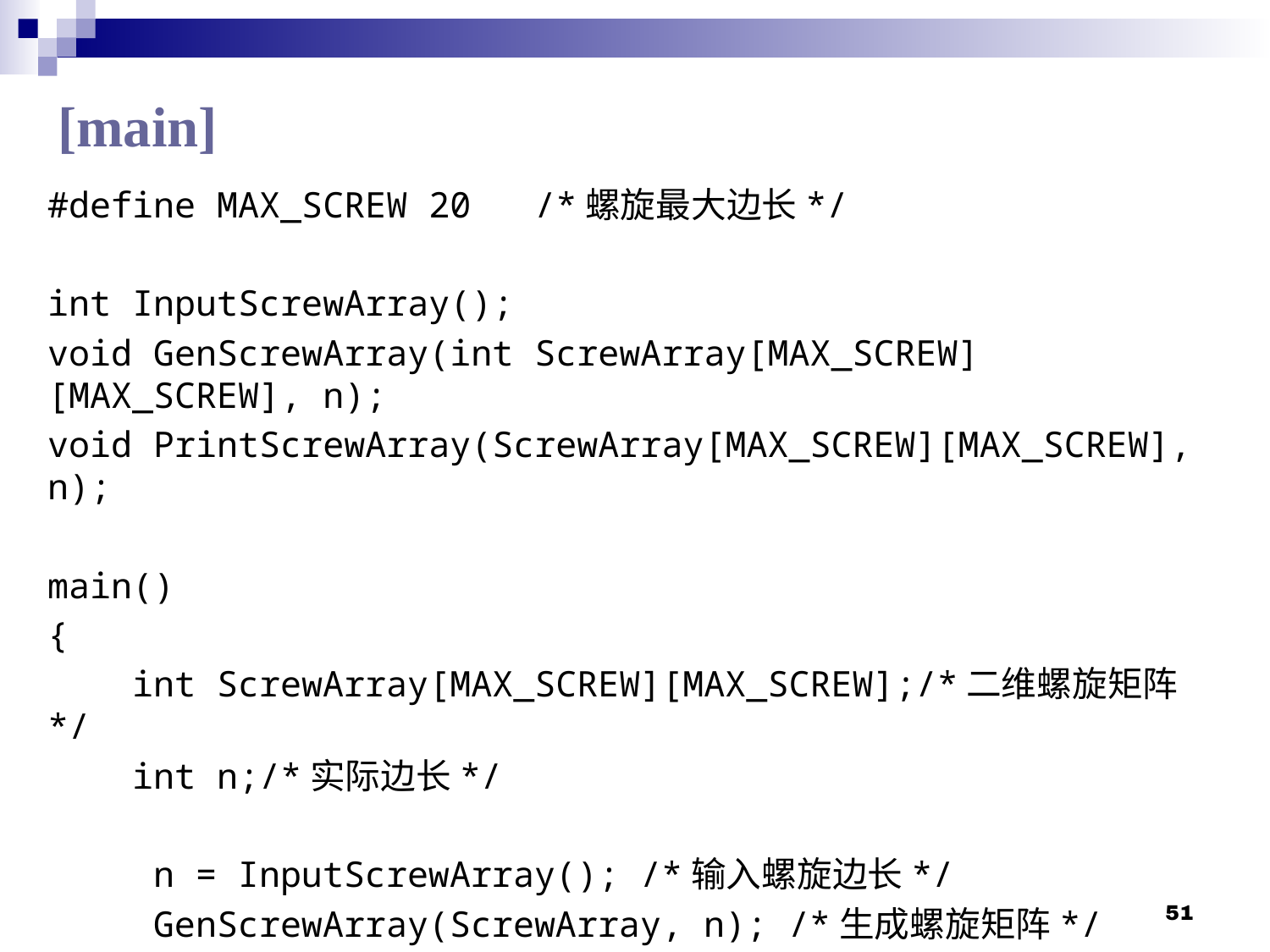

# [main]
#define MAX_SCREW 20   /*螺旋最大边长*/

int InputScrewArray();
void GenScrewArray(int ScrewArray[MAX_SCREW][MAX_SCREW], n);
void PrintScrewArray(ScrewArray[MAX_SCREW][MAX_SCREW], n);

main()
{
    int ScrewArray[MAX_SCREW][MAX_SCREW];/*二维螺旋矩阵*/
    int n;/*实际边长*/

     n = InputScrewArray(); /*输入螺旋边长*/
     GenScrewArray(ScrewArray, n); /*生成螺旋矩阵*/
     PrintScrewArray(ScrewArray, n);/*打印螺旋矩阵*/
｝
51